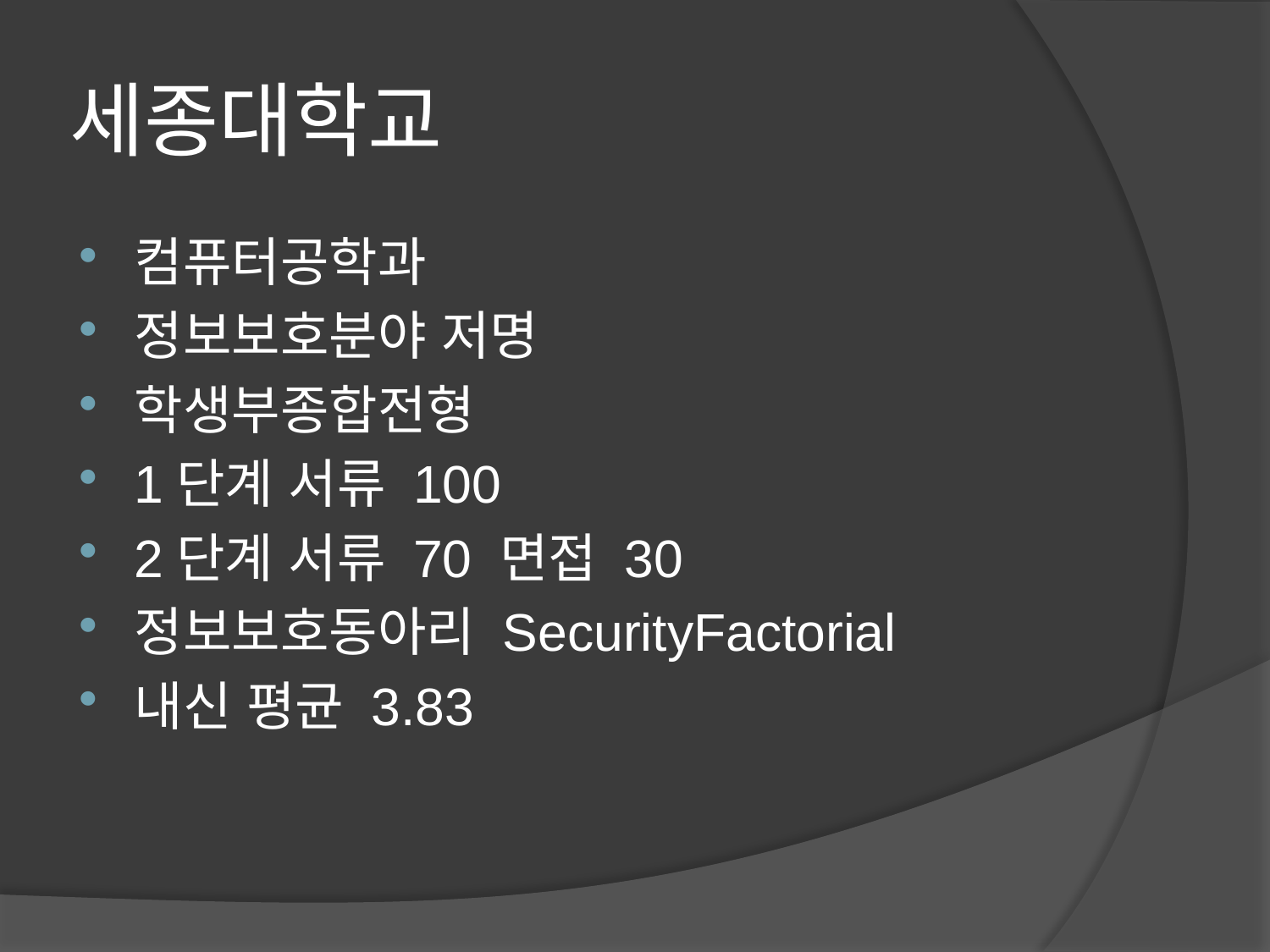

# 세종대학교
컴퓨터공학과
정보보호분야 저명
학생부종합전형
1단계 서류 100
2단계 서류 70 면접 30
정보보호동아리 SecurityFactorial
내신 평균 3.83